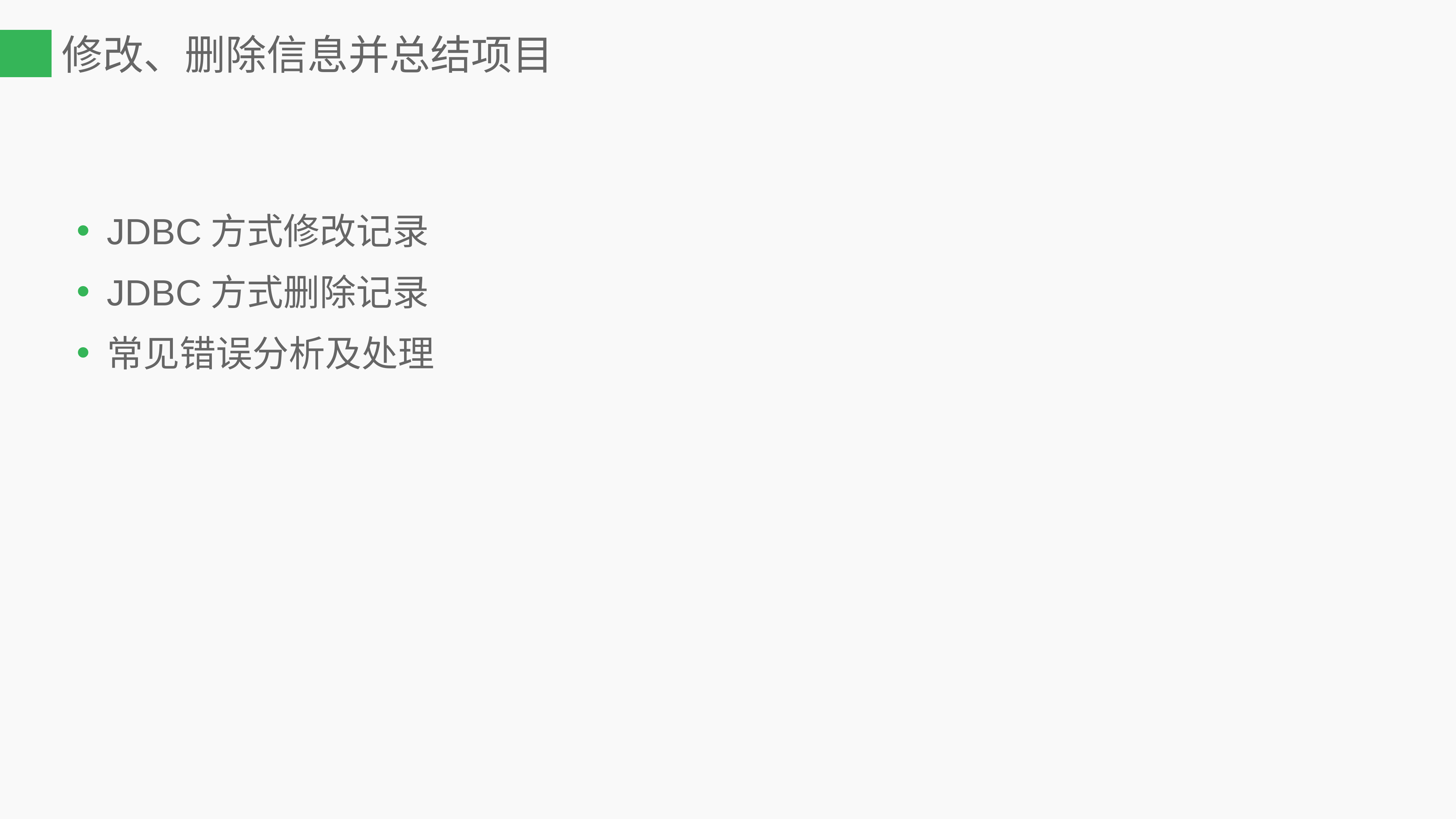

# 修改、删除信息并总结项目
JDBC方式修改记录
JDBC方式删除记录
常见错误分析及处理